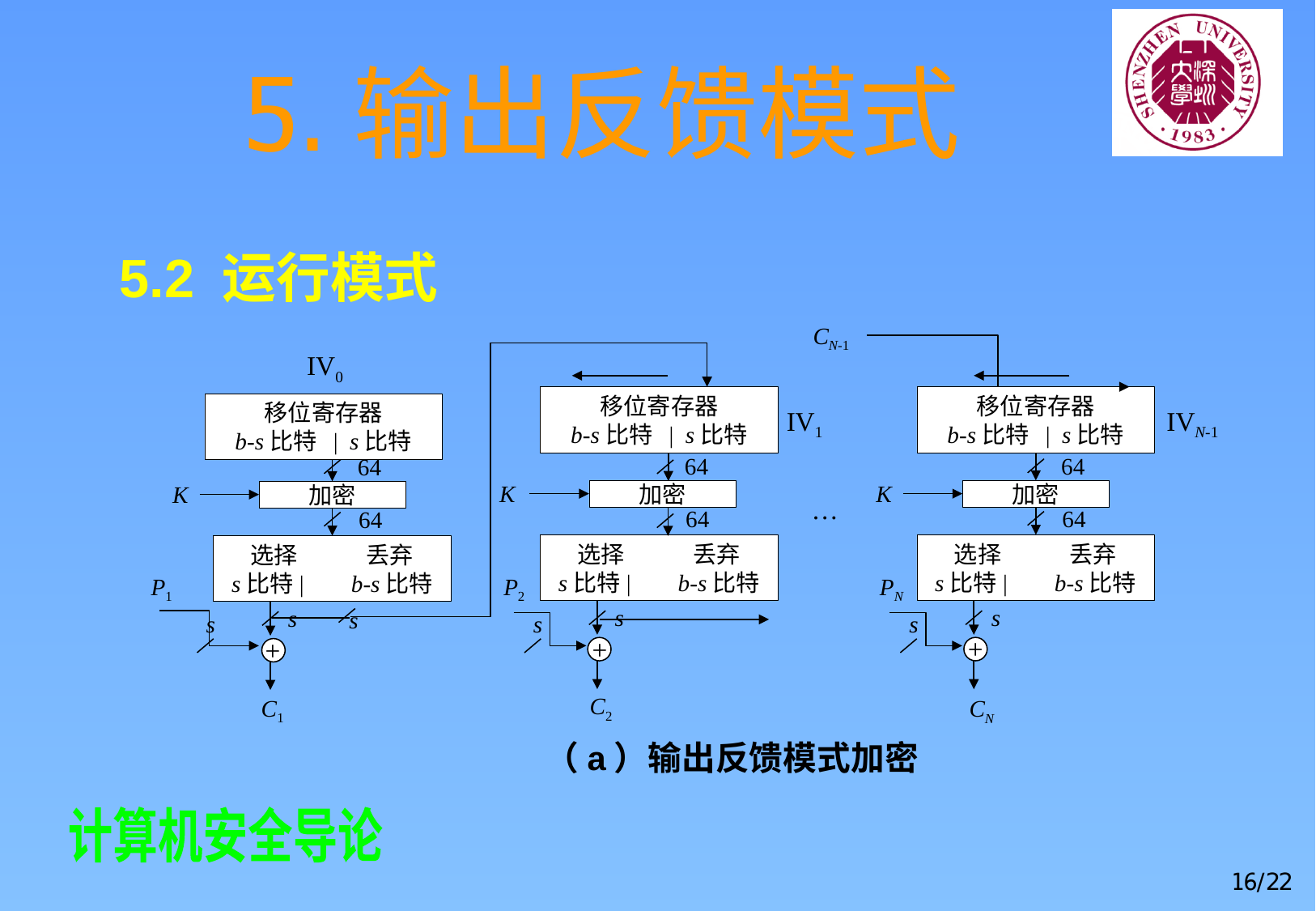

# 5.输出反馈模式
5.2 运行模式
CN-1
移位寄存器
b-s比特  |  s比特
64
K
加密
64
选择             丢弃
s比特|        b-s比特
s
移位寄存器
b-s比特  |  s比特
64
K
加密
64
选择             丢弃
s比特|        b-s比特
s
64
K
加密
64
选择             丢弃
s比特|        b-s比特
s
…
P1
s
P2
s
PN
s
s
C2
C1
CN
IV0
移位寄存器
b-s比特  |  s比特
IV1
IVN-1
+
+
+

（a）输出反馈模式加密
16/22